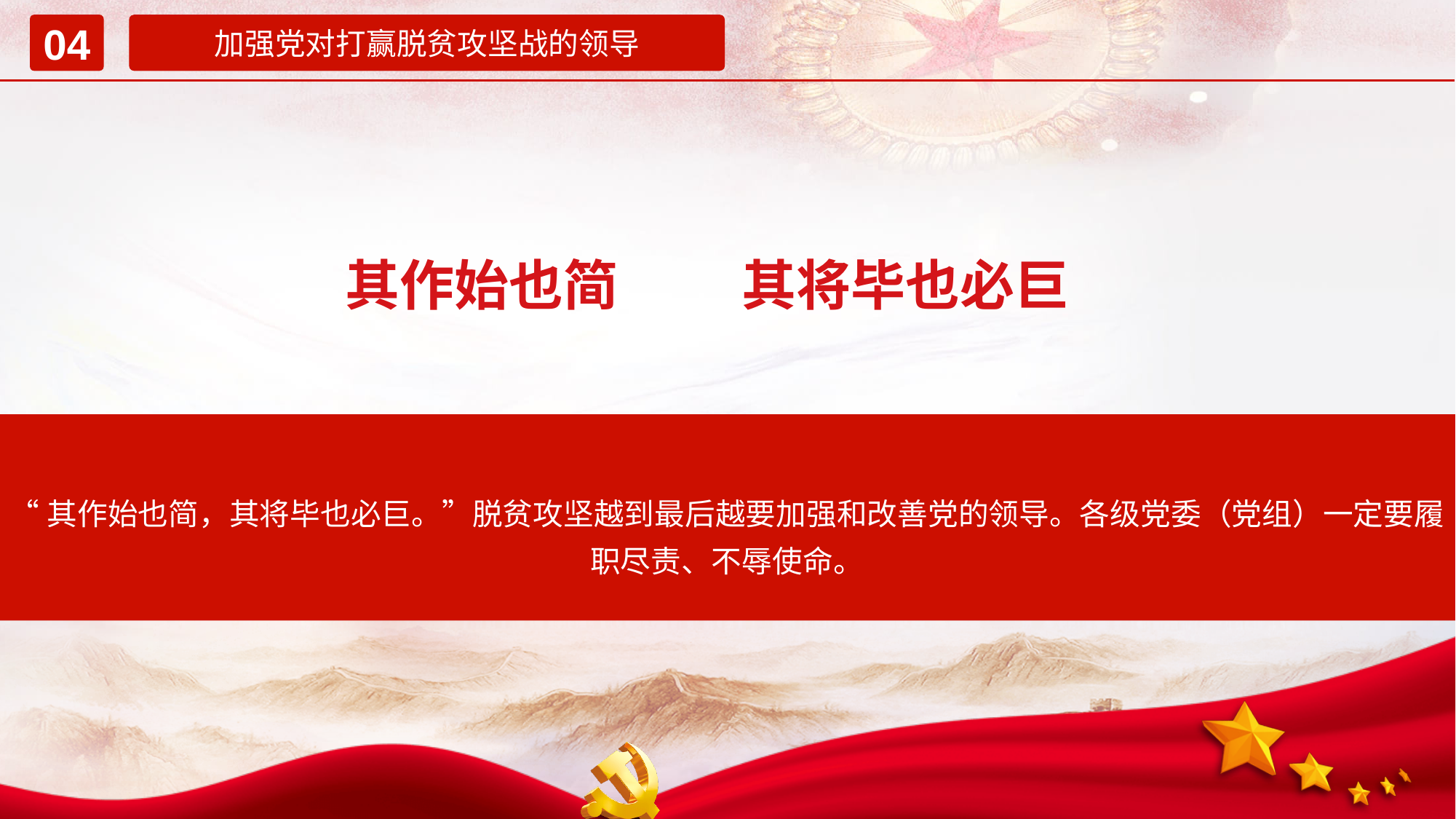

04
加强党对打赢脱贫攻坚战的领导
其作始也简          其将毕也必巨

“其作始也简，其将毕也必巨。”脱贫攻坚越到最后越要加强和改善党的领导。各级党委（党组）一定要履职尽责、不辱使命。